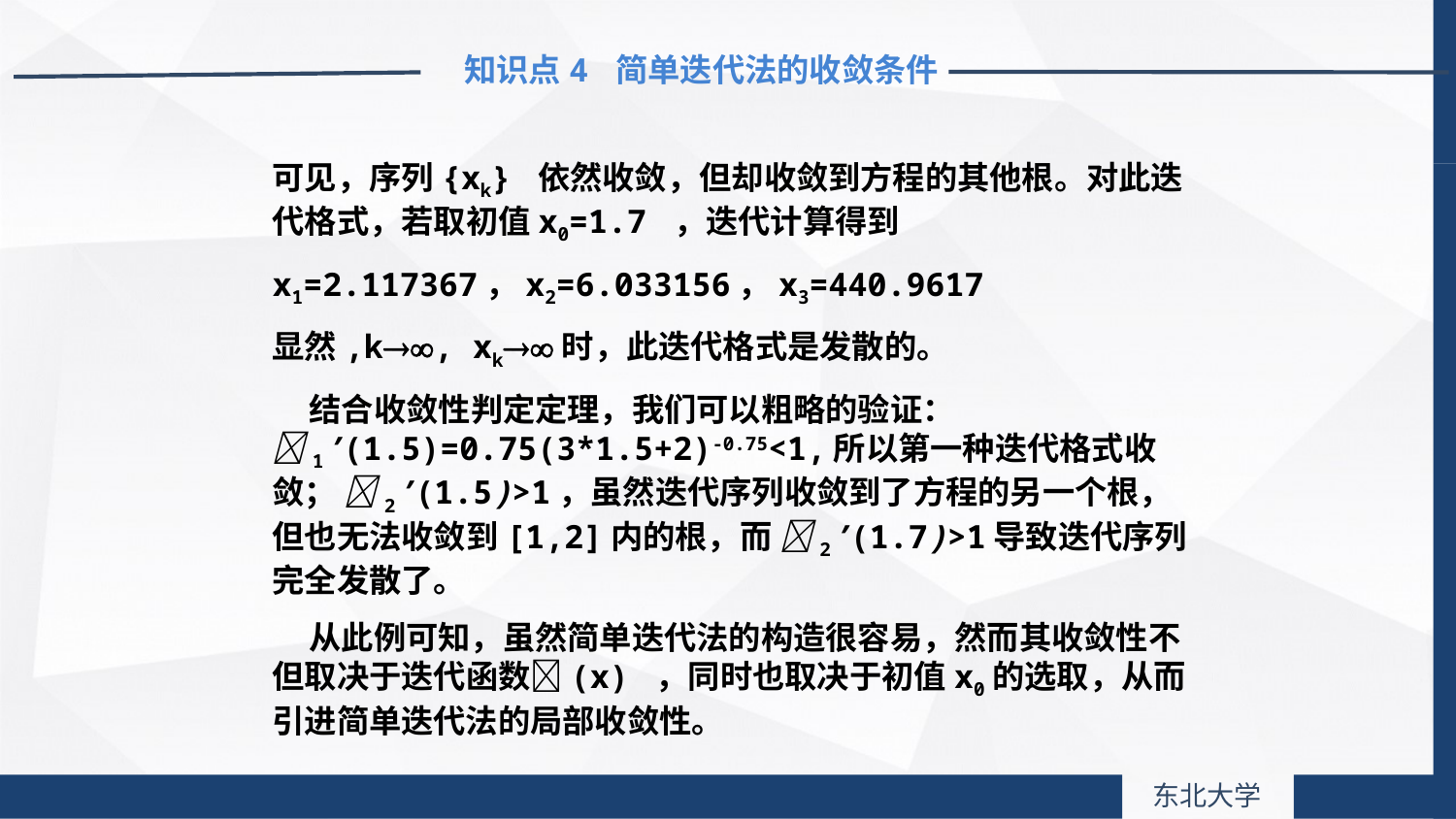

知识点4 简单迭代法的收敛条件
可见，序列{xk} 依然收敛，但却收敛到方程的其他根。对此迭代格式，若取初值x0=1.7 ，迭代计算得到
x1=2.117367，x2=6.033156，x3=440.9617
显然,k→∞, xk→∞时，此迭代格式是发散的。
    结合收敛性判定定理，我们可以粗略的验证：    ϕ1’(1.5)=0.75(3*1.5+2)-0.75<1,所以第一种迭代格式收敛； ϕ2’(1.5)>1，虽然迭代序列收敛到了方程的另一个根，但也无法收敛到[1,2]内的根，而 ϕ2’(1.7)>1导致迭代序列完全发散了。
    从此例可知，虽然简单迭代法的构造很容易，然而其收敛性不但取决于迭代函数ϕ(x) ，同时也取决于初值x0的选取，从而引进简单迭代法的局部收敛性。